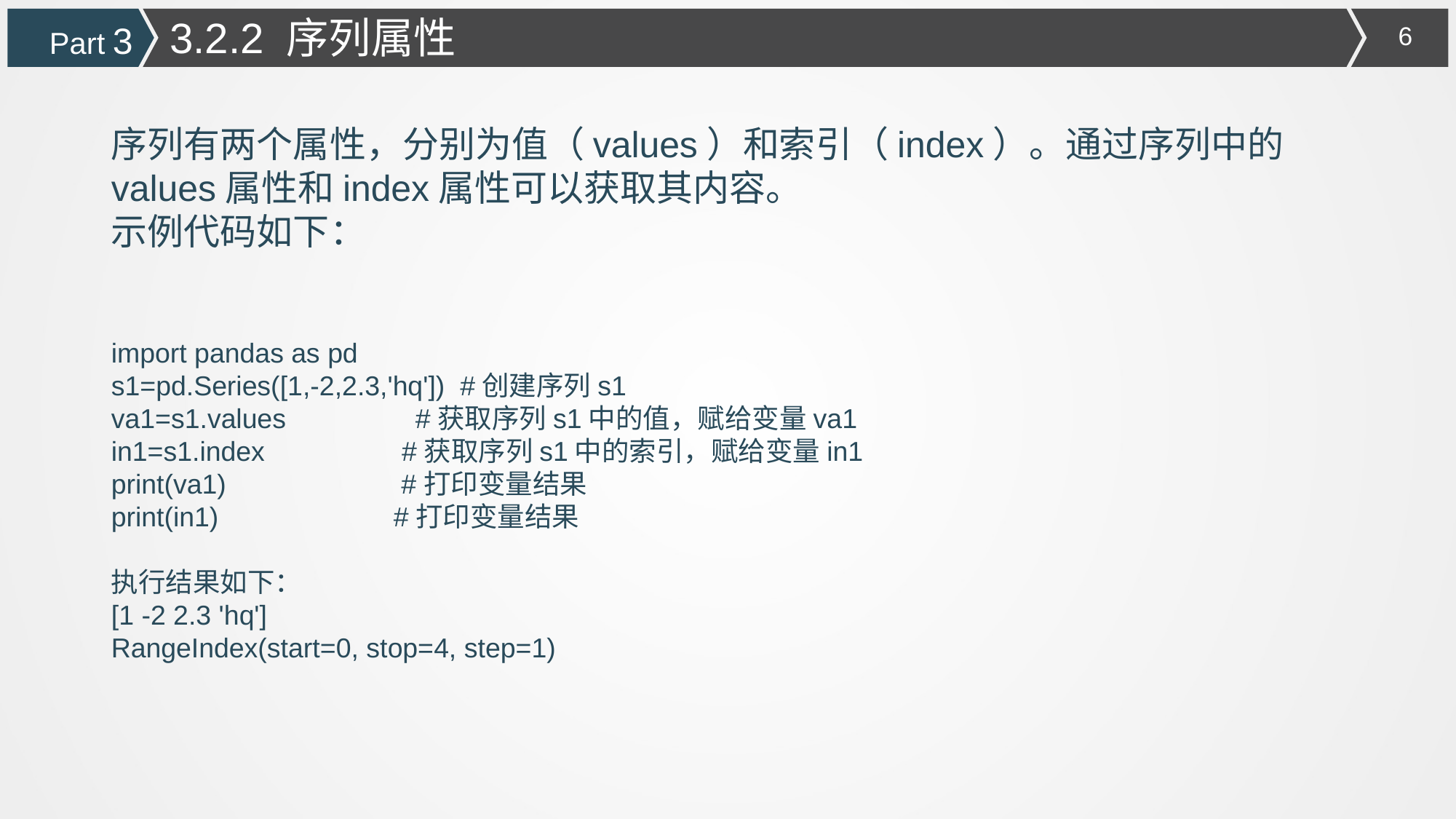

3.2.2 序列属性
Part 3
序列有两个属性，分别为值（values）和索引（index）。通过序列中的values属性和index属性可以获取其内容。
示例代码如下：

import pandas as pd
s1=pd.Series([1,-2,2.3,'hq'])  #创建序列s1
va1=s1.values                 #获取序列s1中的值，赋给变量va1
in1=s1.index                  #获取序列s1中的索引，赋给变量in1
print(va1)                       #打印变量结果
print(in1)                       #打印变量结果

执行结果如下：
[1 -2 2.3 'hq']
RangeIndex(start=0, stop=4, step=1)